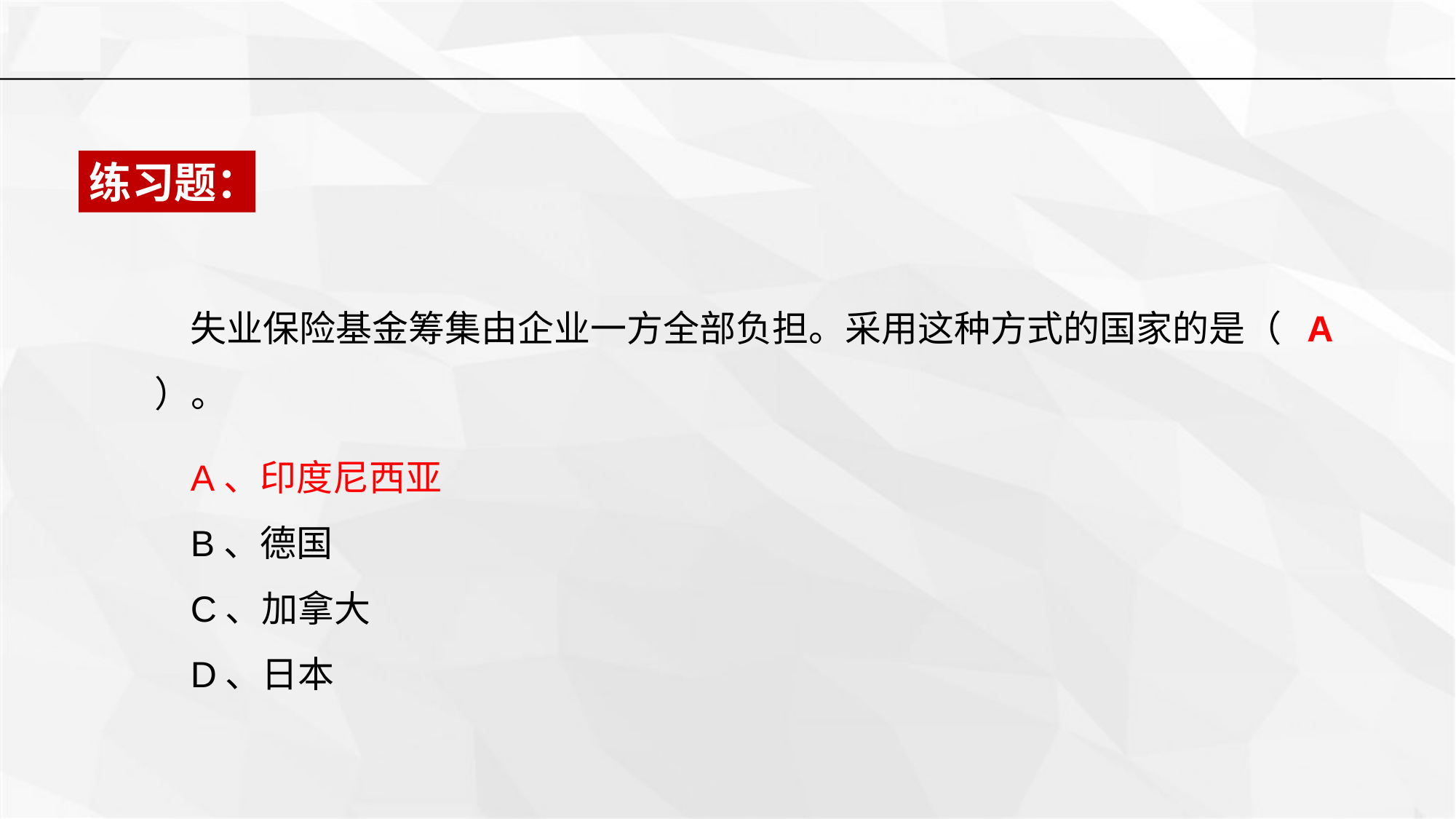

练习题：
失业保险基金筹集由企业一方全部负担。采用这种方式的国家的是（  A ）。
A、印度尼西亚
B、德国
C、加拿大
D、日本